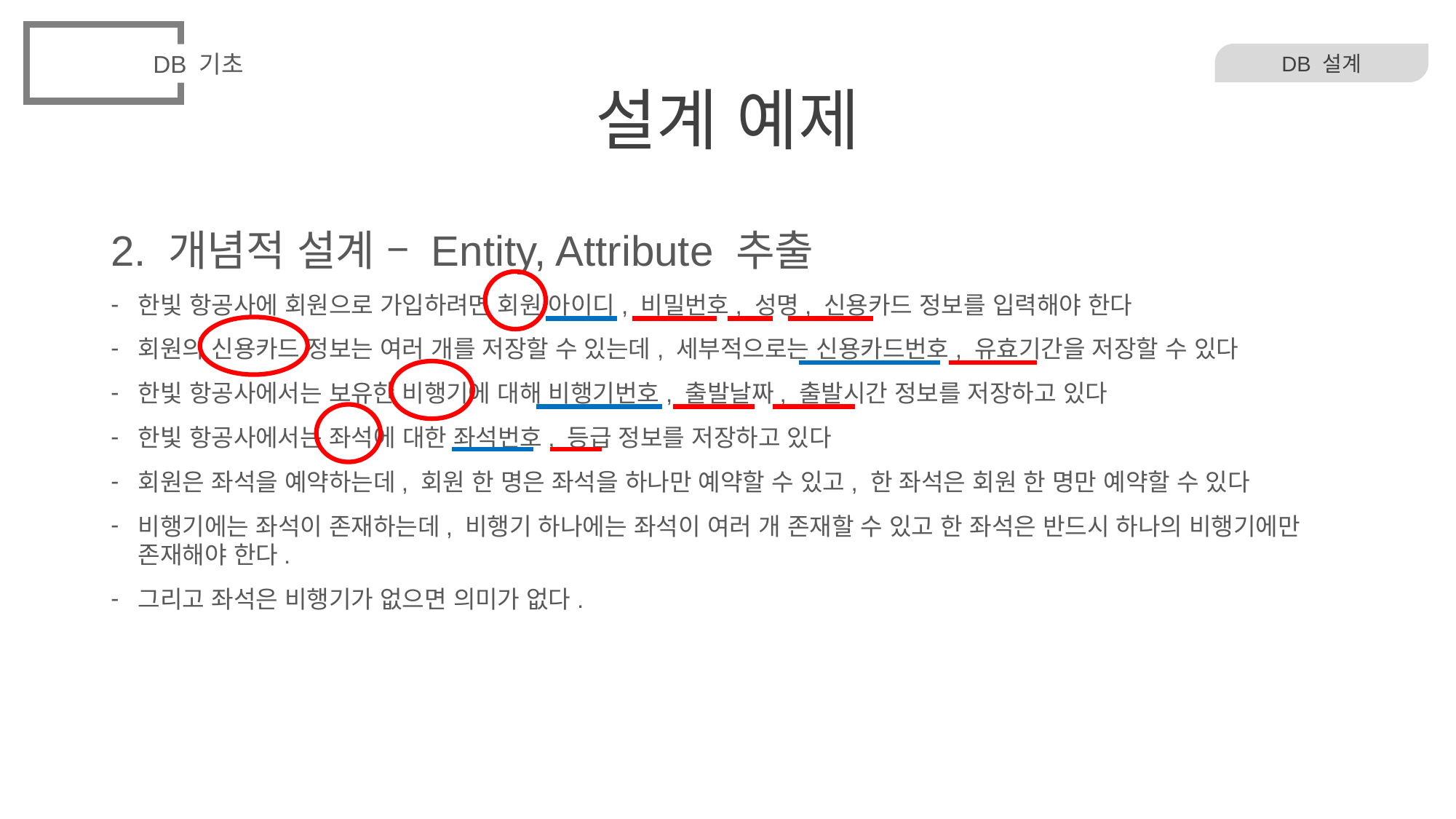

DB 기초
# 설계 예제
DB 설계
2. 개념적 설계 – Entity, Attribute 추출
한빛 항공사에 회원으로 가입하려면 회원 아이디, 비밀번호, 성명, 신용카드 정보를 입력해야 한다
회원의 신용카드 정보는 여러 개를 저장할 수 있는데, 세부적으로는 신용카드번호, 유효기간을 저장할 수 있다
한빛 항공사에서는 보유한 비행기에 대해 비행기번호, 출발날짜, 출발시간 정보를 저장하고 있다
한빛 항공사에서는 좌석에 대한 좌석번호, 등급 정보를 저장하고 있다
회원은 좌석을 예약하는데, 회원 한 명은 좌석을 하나만 예약할 수 있고, 한 좌석은 회원 한 명만 예약할 수 있다
비행기에는 좌석이 존재하는데, 비행기 하나에는 좌석이 여러 개 존재할 수 있고 한 좌석은 반드시 하나의 비행기에만 존재해야 한다.
그리고 좌석은 비행기가 없으면 의미가 없다.